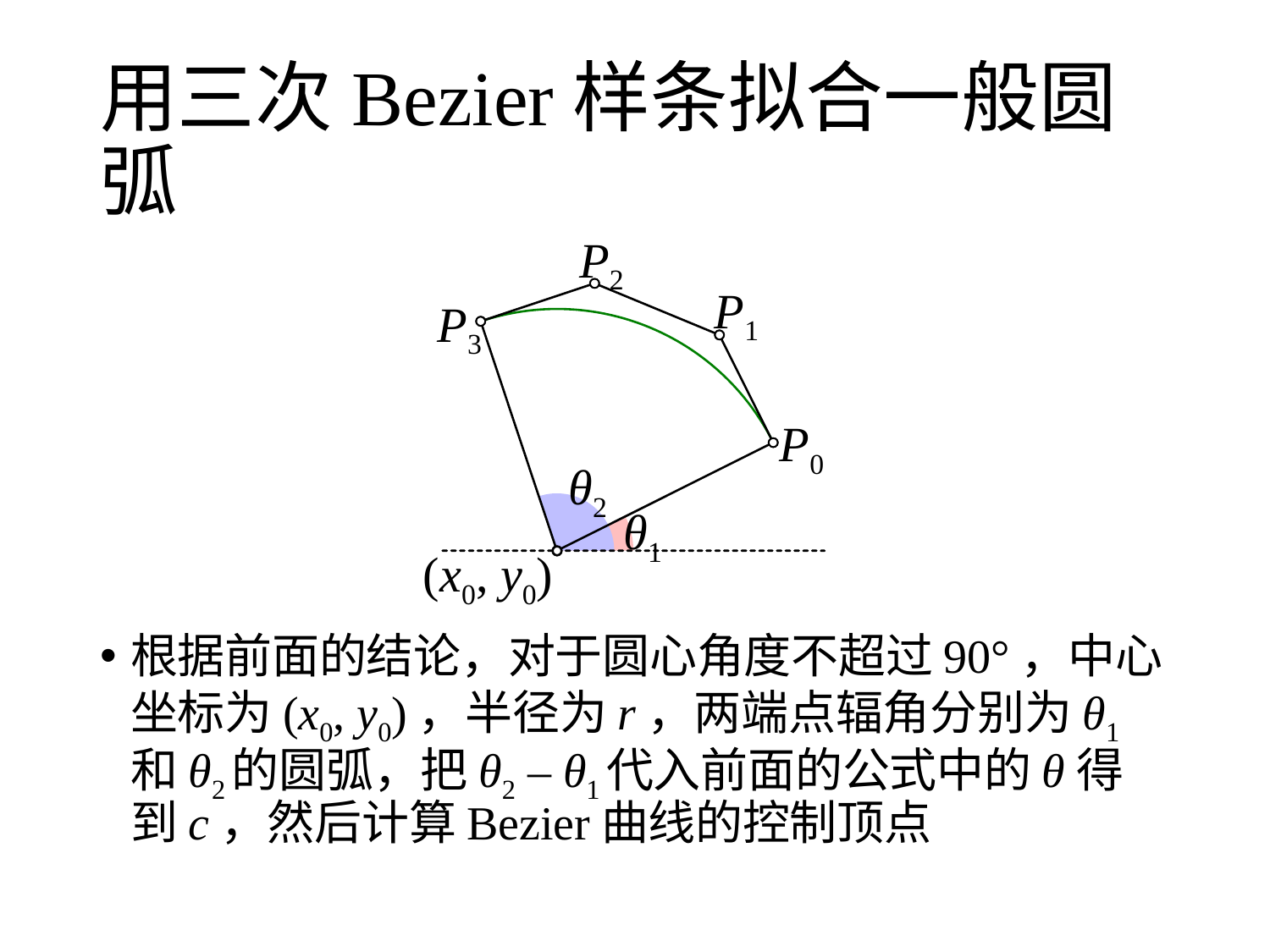

# 用三次Bezier样条拟合一般圆弧
P2
P1

P3
P0
θ2
θ1
(x0, y0)
根据前面的结论，对于圆心角度不超过90°，中心坐标为(x0, y0)，半径为r，两端点辐角分别为θ1和θ2的圆弧，把θ2 – θ1代入前面的公式中的θ得到c，然后计算Bezier曲线的控制顶点